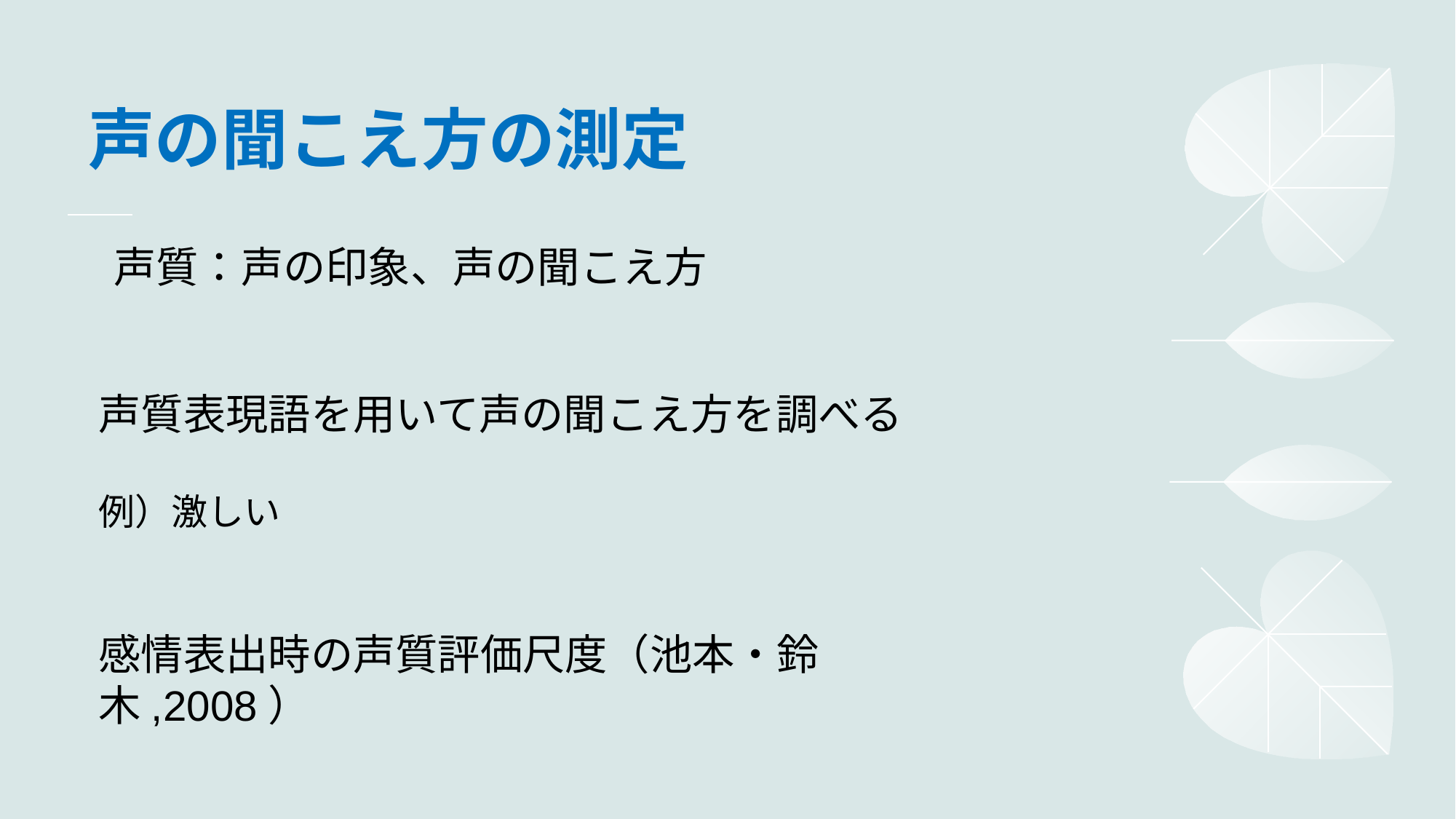

# 声の聞こえ方の測定
声質：声の印象、声の聞こえ方

声質表現語を用いて声の聞こえ方を調べる

例）激しい

感情表出時の声質評価尺度（池本・鈴木,2008）